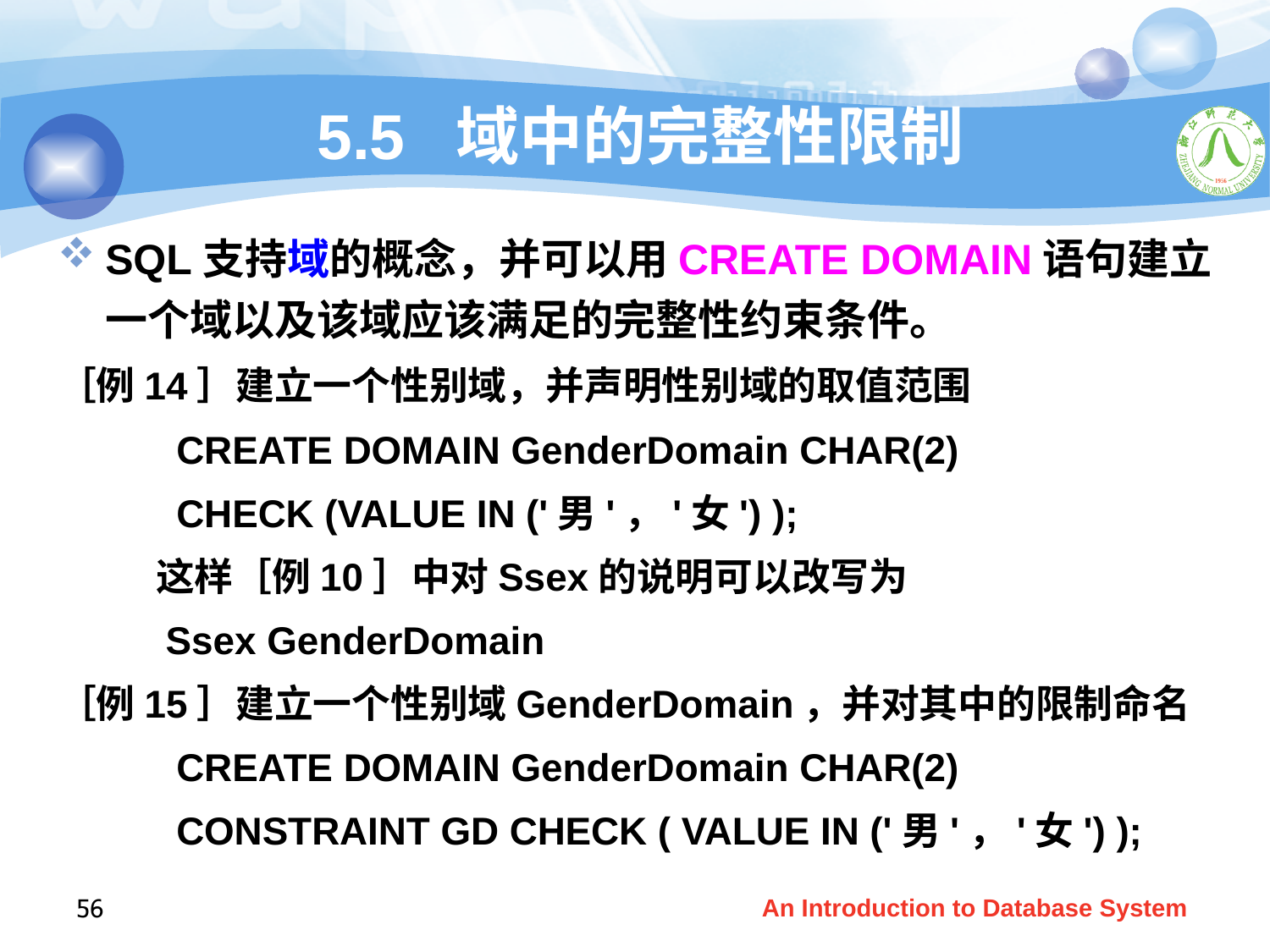

# 5.5  域中的完整性限制
SQL支持域的概念，并可以用CREATE DOMAIN语句建立一个域以及该域应该满足的完整性约束条件。
［例14］建立一个性别域，并声明性别域的取值范围
           CREATE DOMAIN GenderDomain CHAR(2)
           CHECK (VALUE IN ('男'，'女') );
          这样［例10］中对Ssex的说明可以改写为
          Ssex GenderDomain
［例15］建立一个性别域GenderDomain，并对其中的限制命名
           CREATE DOMAIN GenderDomain CHAR(2)
           CONSTRAINT GD CHECK ( VALUE IN ('男'，'女') );
56
An Introduction to Database System